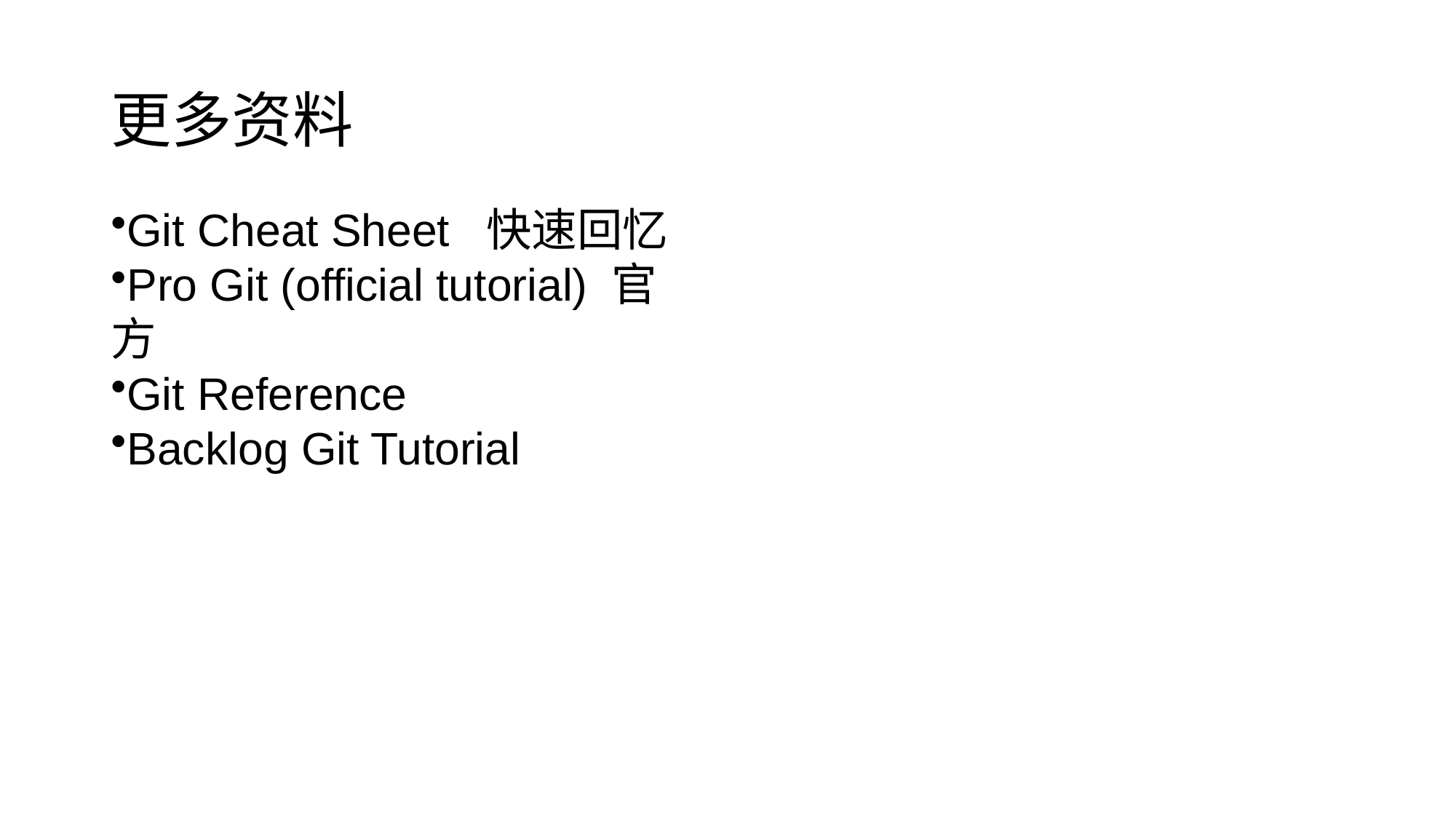

# 更多资料
Git Cheat Sheet  快速回忆
Pro Git (official tutorial) 官方
Git Reference
Backlog Git Tutorial